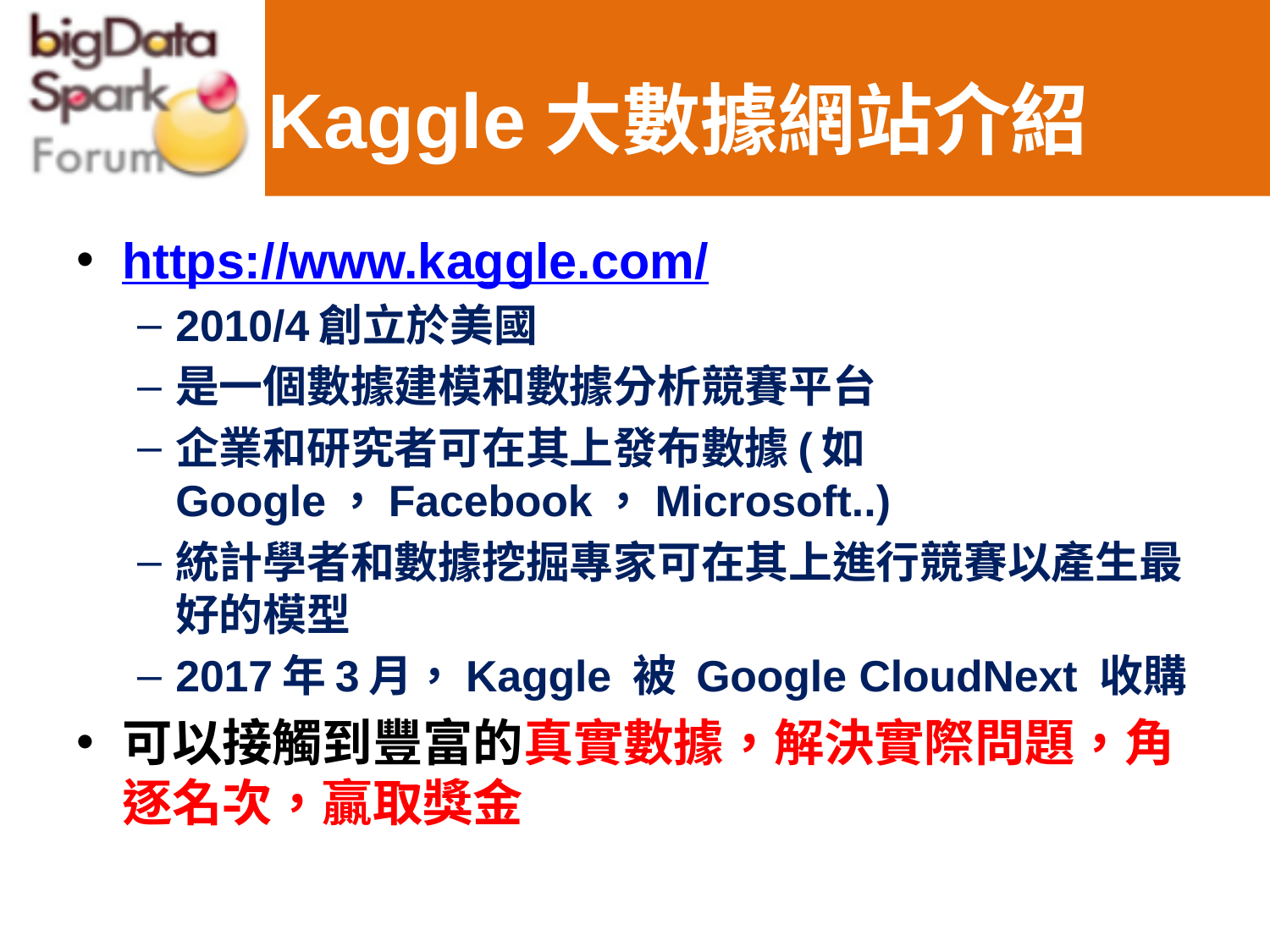

# Kaggle大數據網站介紹
https://www.kaggle.com/
2010/4創立於美國
是一個數據建模和數據分析競賽平台
企業和研究者可在其上發布數據(如 Google，Facebook，Microsoft..)
統計學者和數據挖掘專家可在其上進行競賽以產生最好的模型
2017年3月，Kaggle 被 Google CloudNext 收購
可以接觸到豐富的真實數據，解決實際問題，角逐名次，贏取獎金